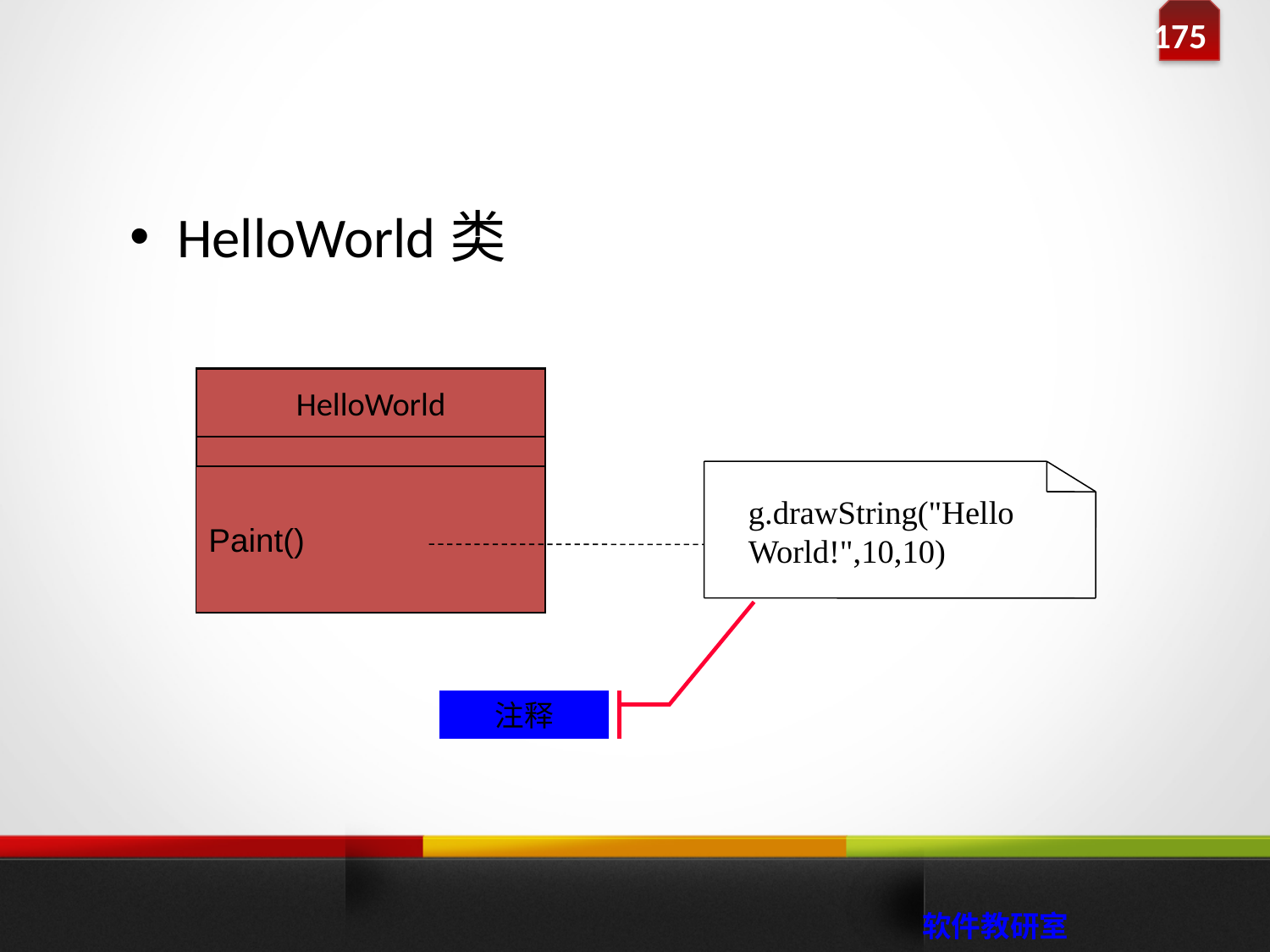

HelloWorld类
HelloWorld

Paint()
g.drawString("Hello World!",10,10)

注释
                                     软件教研室